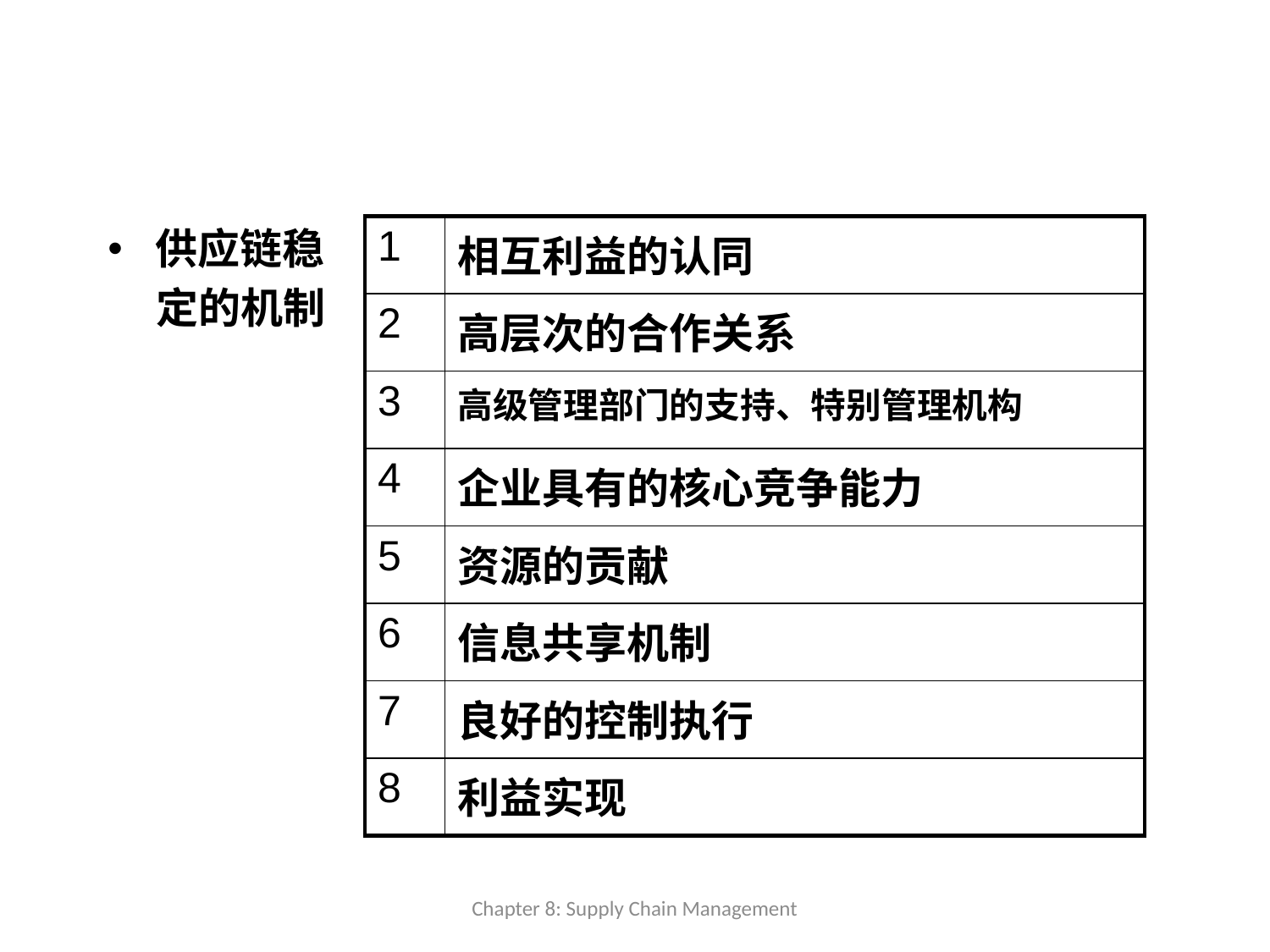

供应链稳
    定的机制
| 1 | 相互利益的认同 |
| --- | --- |
| 2 | 高层次的合作关系 |
| 3 | 高级管理部门的支持、特别管理机构 |
| 4 | 企业具有的核心竞争能力 |
| 5 | 资源的贡献 |
| 6 | 信息共享机制 |
| 7 | 良好的控制执行 |
| 8 | 利益实现 |
Chapter 8: Supply Chain Management